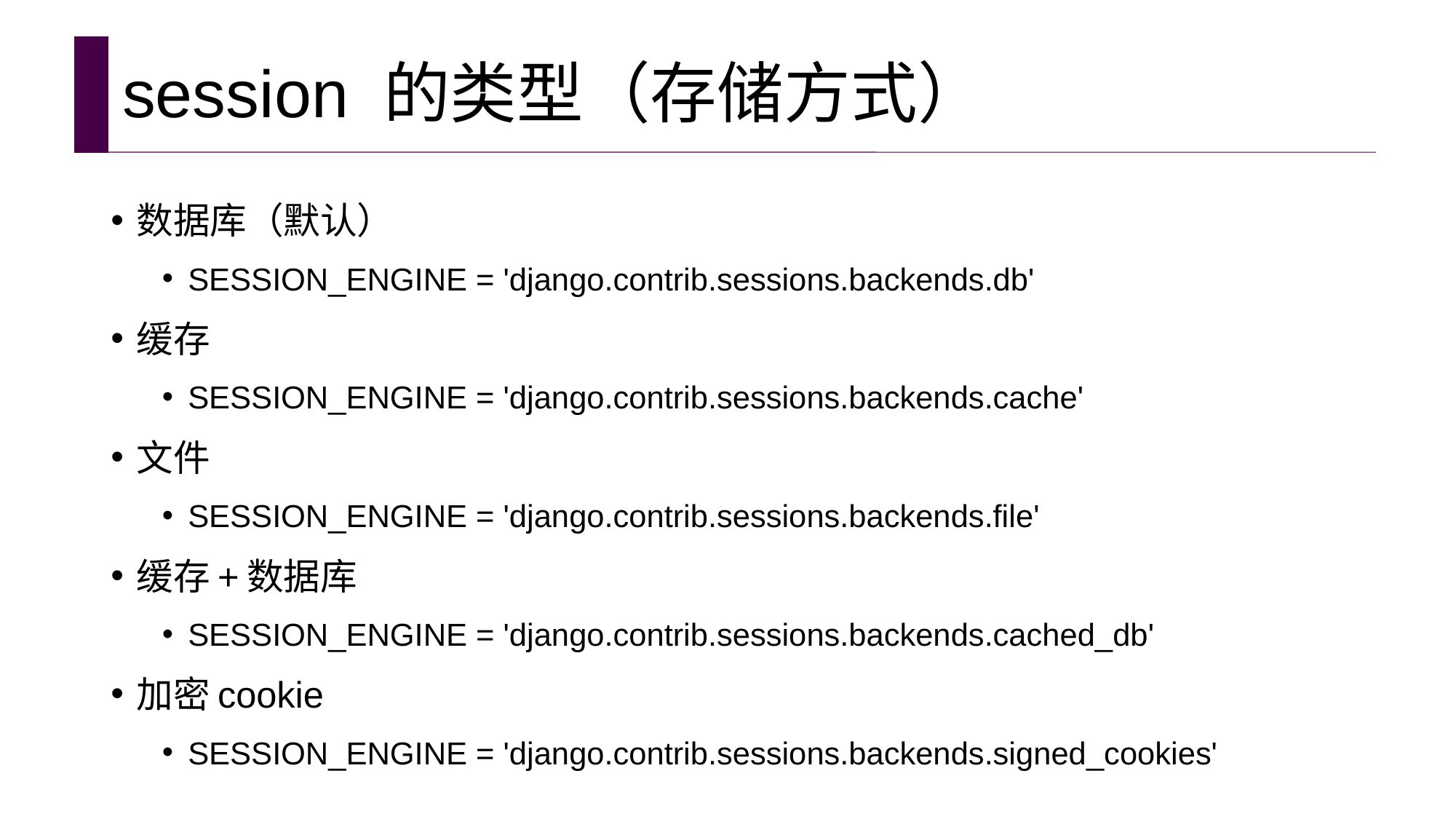

# session 的类型（存储方式）
数据库（默认）
SESSION_ENGINE = 'django.contrib.sessions.backends.db'
缓存
SESSION_ENGINE = 'django.contrib.sessions.backends.cache'
文件
SESSION_ENGINE = 'django.contrib.sessions.backends.file'
缓存+数据库
SESSION_ENGINE = 'django.contrib.sessions.backends.cached_db'
加密cookie
SESSION_ENGINE = 'django.contrib.sessions.backends.signed_cookies'